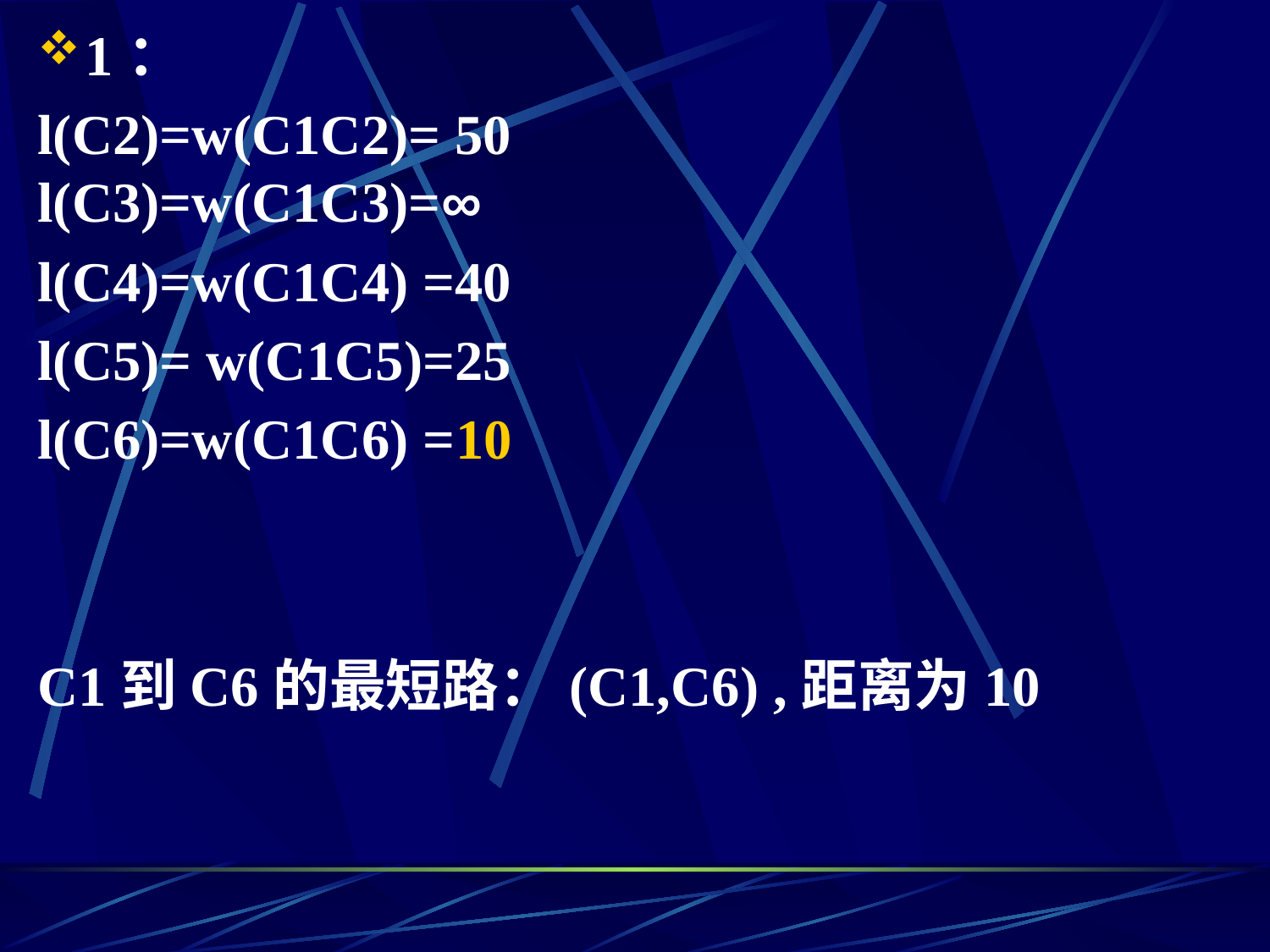

1：
l(C2)=w(C1C2)= 50
l(C3)=w(C1C3)=∞
l(C4)=w(C1C4) =40
l(C5)= w(C1C5)=25
l(C6)=w(C1C6) =10

C1到C6的最短路：(C1,C6) ,距离为10